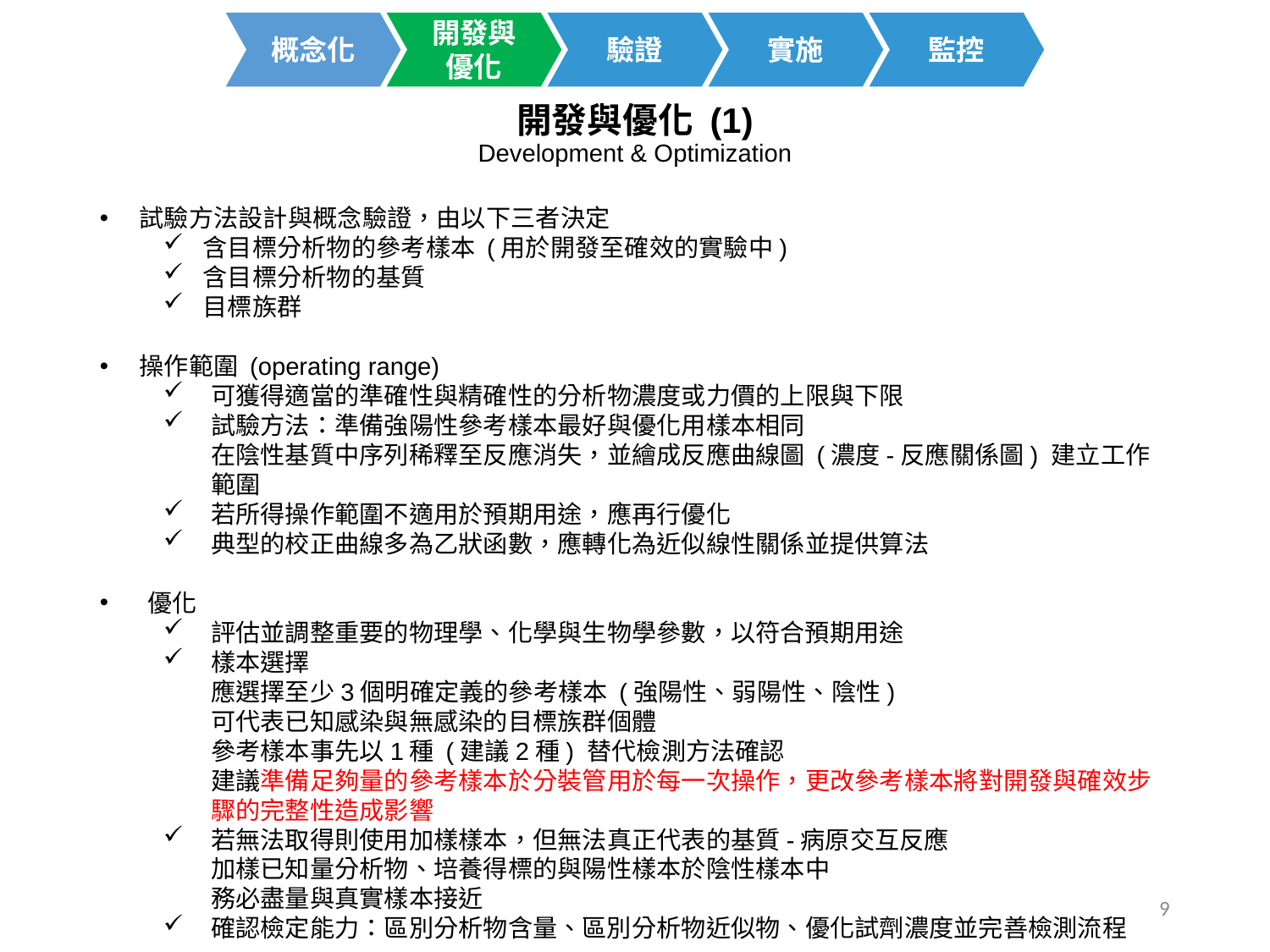

開發與
優化

概念化
驗證
實施
監控
# 開發與優化 (1) Development & Optimization
試驗方法設計與概念驗證，由以下三者決定
含目標分析物的參考樣本 (用於開發至確效的實驗中)
含目標分析物的基質
目標族群

操作範圍 (operating range)
可獲得適當的準確性與精確性的分析物濃度或力價的上限與下限
試驗方法：準備強陽性參考樣本最好與優化用樣本相同
在陰性基質中序列稀釋至反應消失，並繪成反應曲線圖 (濃度-反應關係圖) 建立工作範圍
若所得操作範圍不適用於預期用途，應再行優化
典型的校正曲線多為乙狀函數，應轉化為近似線性關係並提供算法

優化
評估並調整重要的物理學、化學與生物學參數，以符合預期用途
樣本選擇
應選擇至少3個明確定義的參考樣本 (強陽性、弱陽性、陰性)
可代表已知感染與無感染的目標族群個體
參考樣本事先以1種 (建議2種) 替代檢測方法確認
建議準備足夠量的參考樣本於分裝管用於每一次操作，更改參考樣本將對開發與確效步驟的完整性造成影響
若無法取得則使用加樣樣本，但無法真正代表的基質-病原交互反應
加樣已知量分析物、培養得標的與陽性樣本於陰性樣本中
務必盡量與真實樣本接近
確認檢定能力：區別分析物含量、區別分析物近似物、優化試劑濃度並完善檢測流程
9